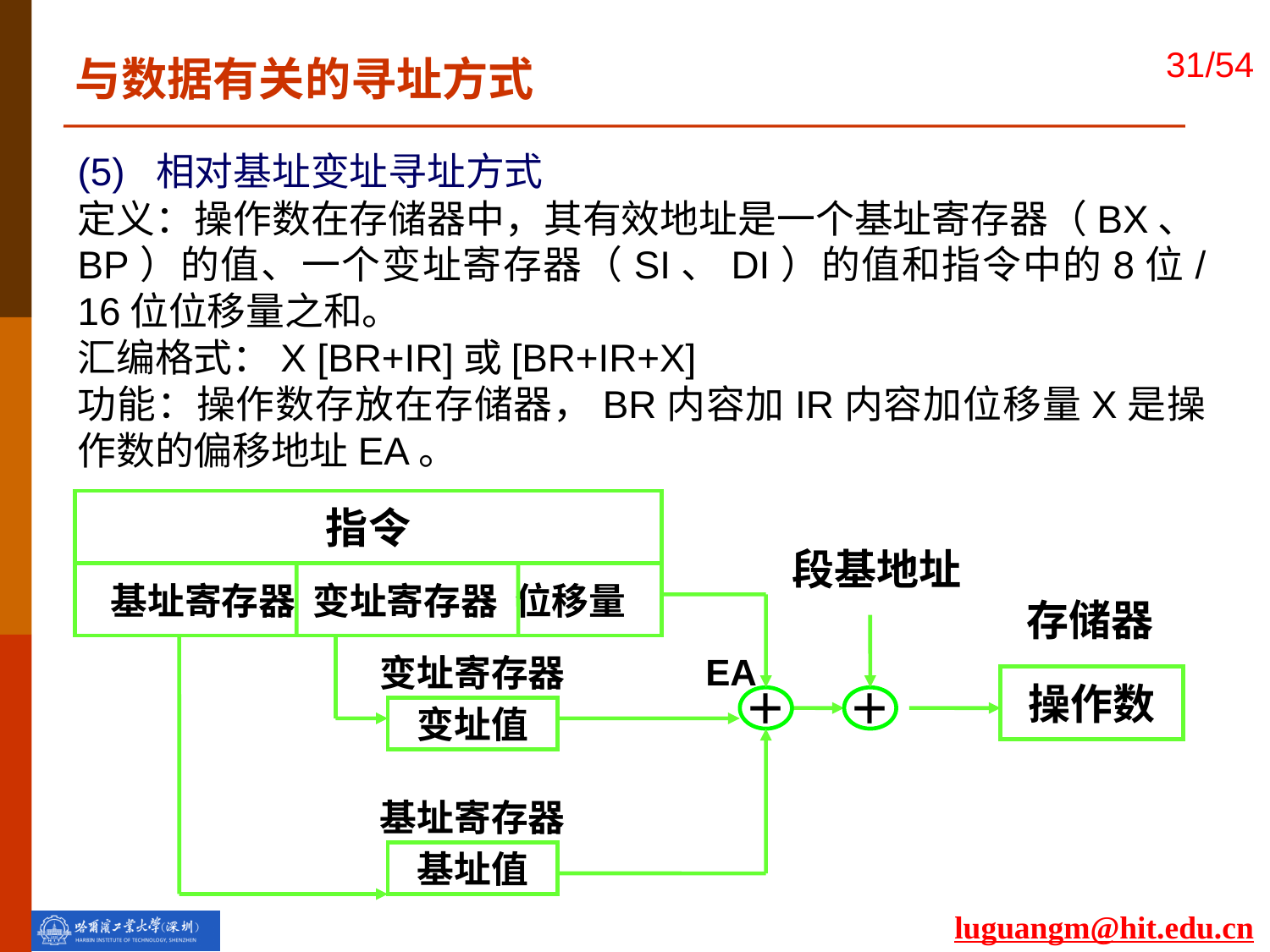

与数据有关的寻址方式
(5)  相对基址变址寻址方式
定义：操作数在存储器中，其有效地址是一个基址寄存器（BX、BP）的值、一个变址寄存器（SI、DI）的值和指令中的8位/16位位移量之和。
汇编格式：X [BR+IR]或[BR+IR+X]
功能：操作数存放在存储器，BR内容加IR内容加位移量X是操作数的偏移地址EA。
指令
基址寄存器  变址寄存器  位移量
段基地址

变址寄存器

EA
操作数
＋
＋
变址值

基址寄存器
基址值

存储器